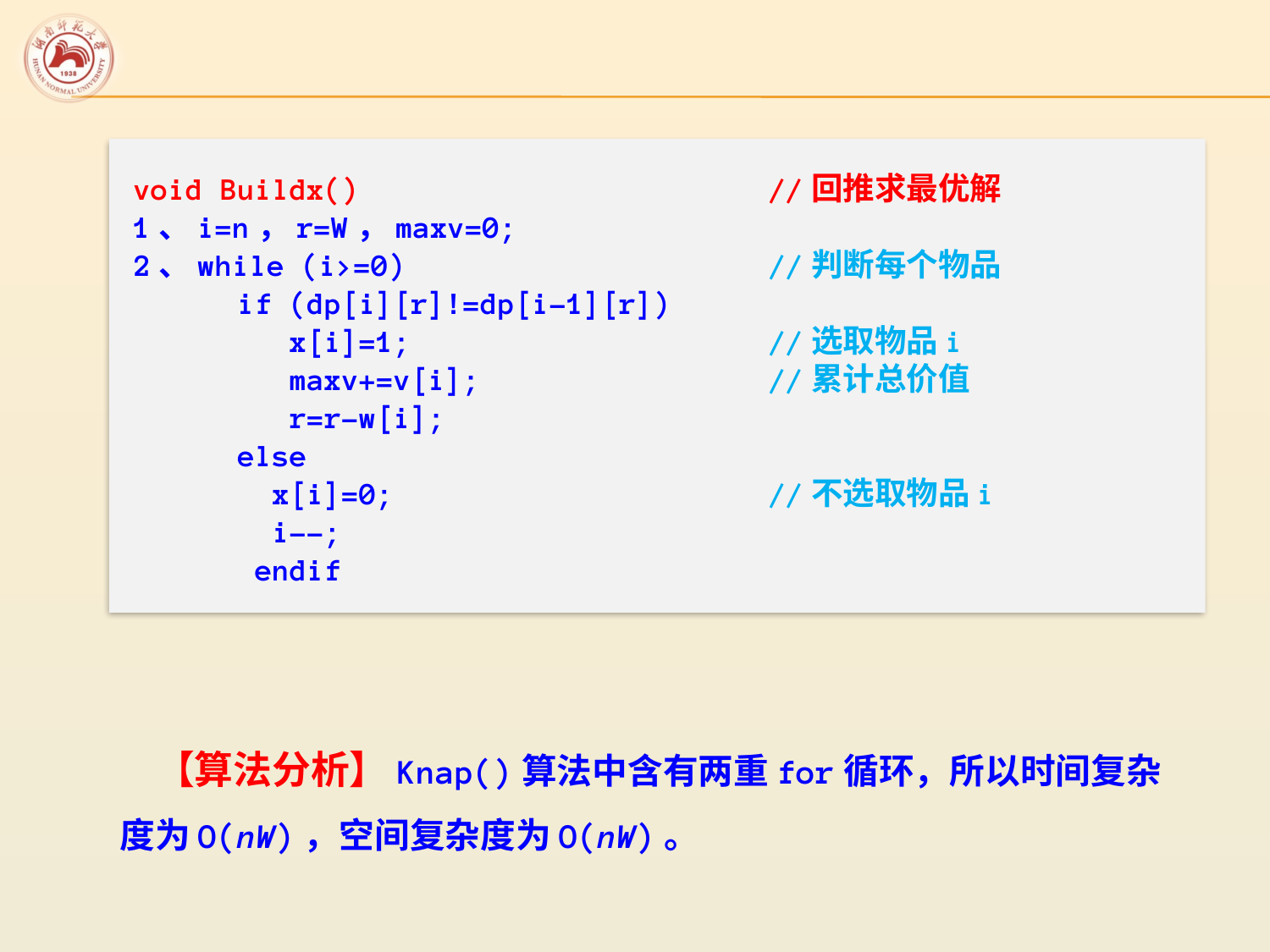

void Buildx()				//回推求最优解
1、i=n，r=W，maxv=0;
2、while (i>=0)			//判断每个物品
      if (dp[i][r]!=dp[i-1][r])
         x[i]=1;			//选取物品i
         maxv+=v[i];			//累计总价值
         r=r-w[i];
      else
        x[i]=0;			//不选取物品i
        i--;
       endif
   【算法分析】Knap()算法中含有两重for循环，所以时间复杂度为O(nW)，空间复杂度为O(nW)。